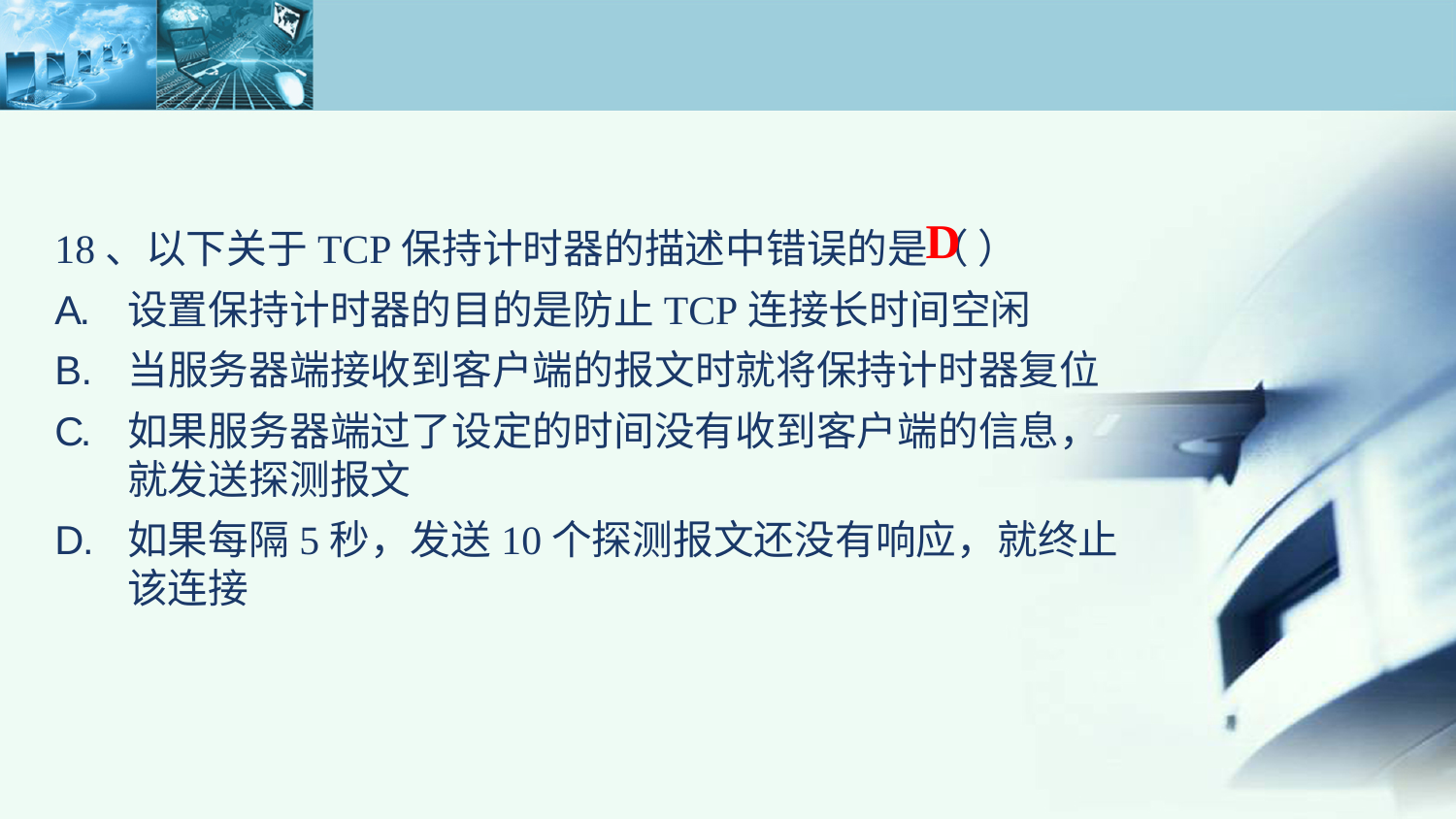

18、以下关于TCP保持计时器的描述中错误的是（ ）
设置保持计时器的目的是防止TCP连接长时间空闲
当服务器端接收到客户端的报文时就将保持计时器复位
如果服务器端过了设定的时间没有收到客户端的信息，就发送探测报文
如果每隔5秒，发送10个探测报文还没有响应，就终止该连接
D